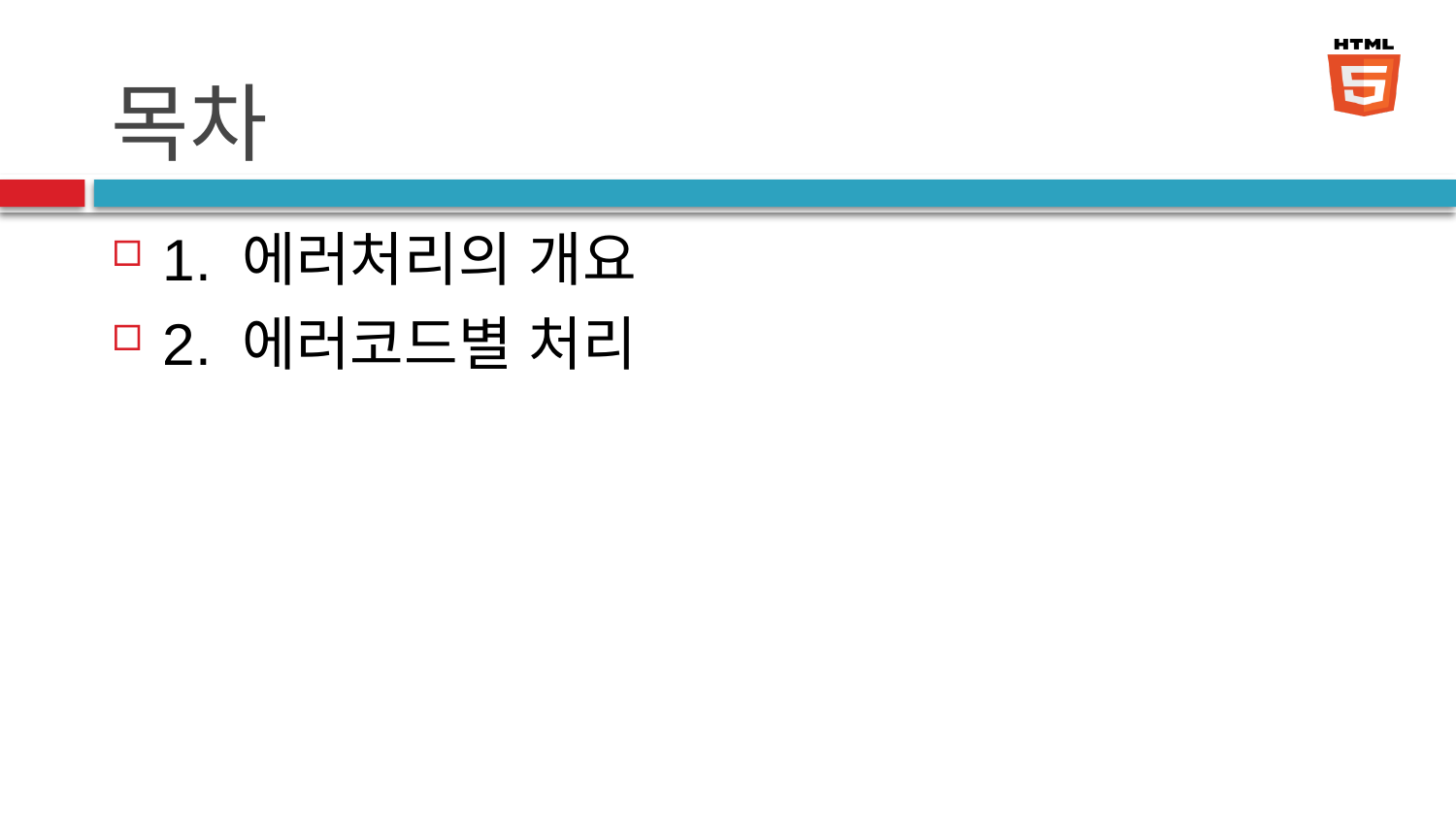

# 목차
1. 에러처리의 개요
2. 에러코드별 처리